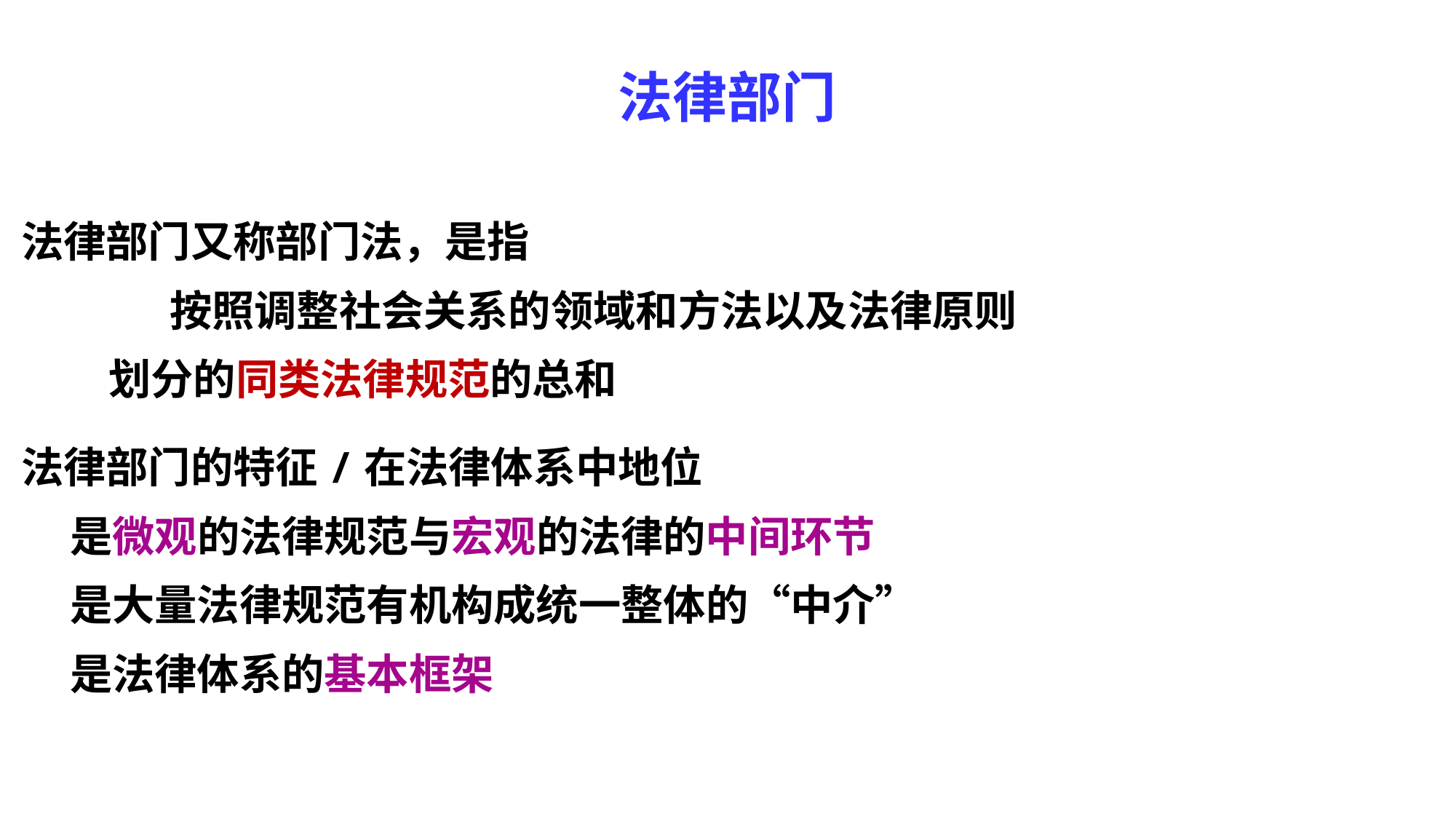

法律部门

法律部门又称部门法，是指
	   按照调整社会关系的领域和方法以及法律原则
        划分的同类法律规范的总和

法律部门的特征/在法律体系中地位
    是微观的法律规范与宏观的法律的中间环节
    是大量法律规范有机构成统一整体的“中介”
    是法律体系的基本框架